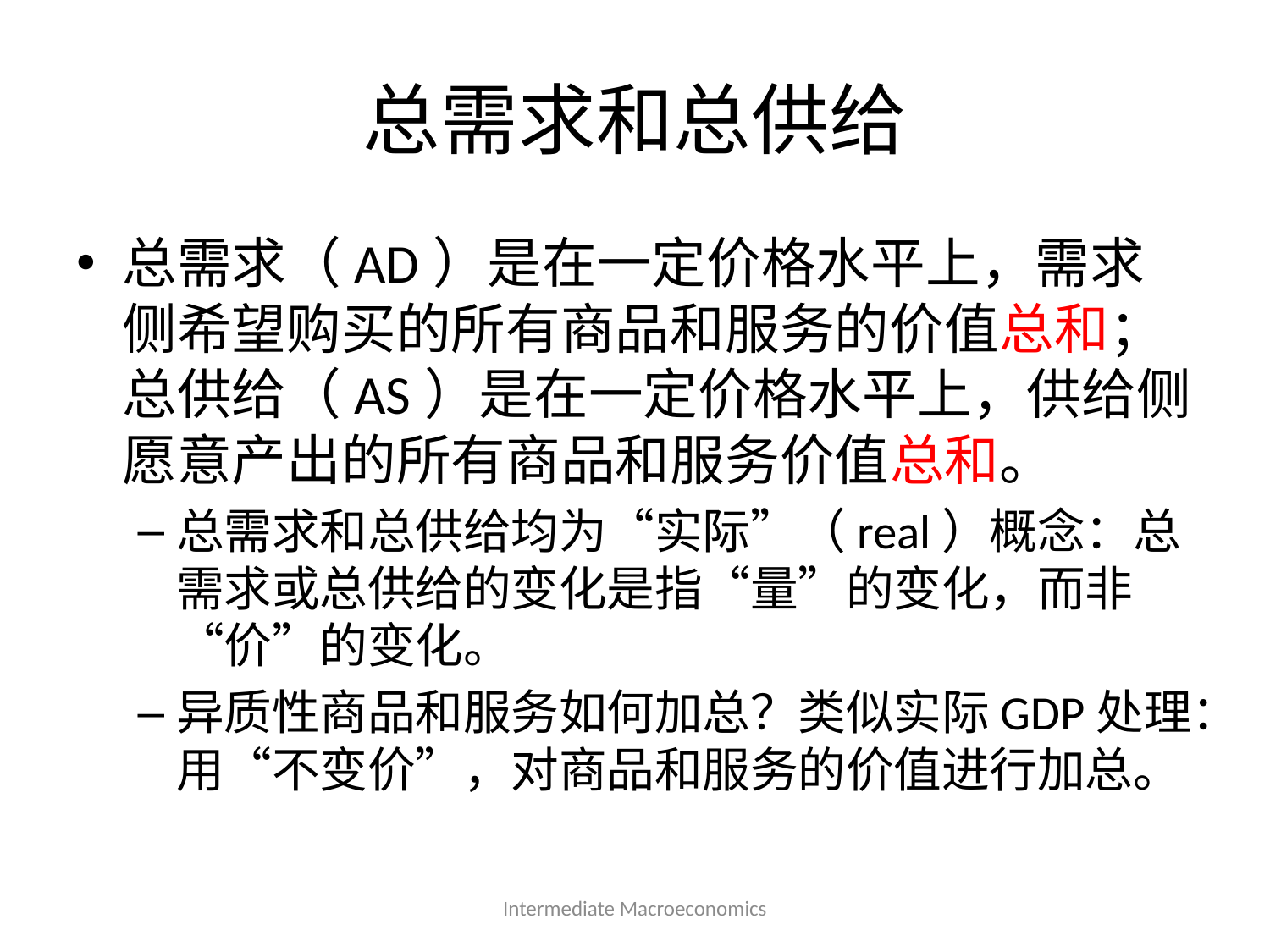

# 总需求和总供给
总需求（AD）是在一定价格水平上，需求侧希望购买的所有商品和服务的价值总和；总供给（AS）是在一定价格水平上，供给侧愿意产出的所有商品和服务价值总和。
总需求和总供给均为“实际”（real）概念：总需求或总供给的变化是指“量”的变化，而非“价”的变化。
异质性商品和服务如何加总？类似实际GDP处理：用“不变价”，对商品和服务的价值进行加总。
Intermediate Macroeconomics